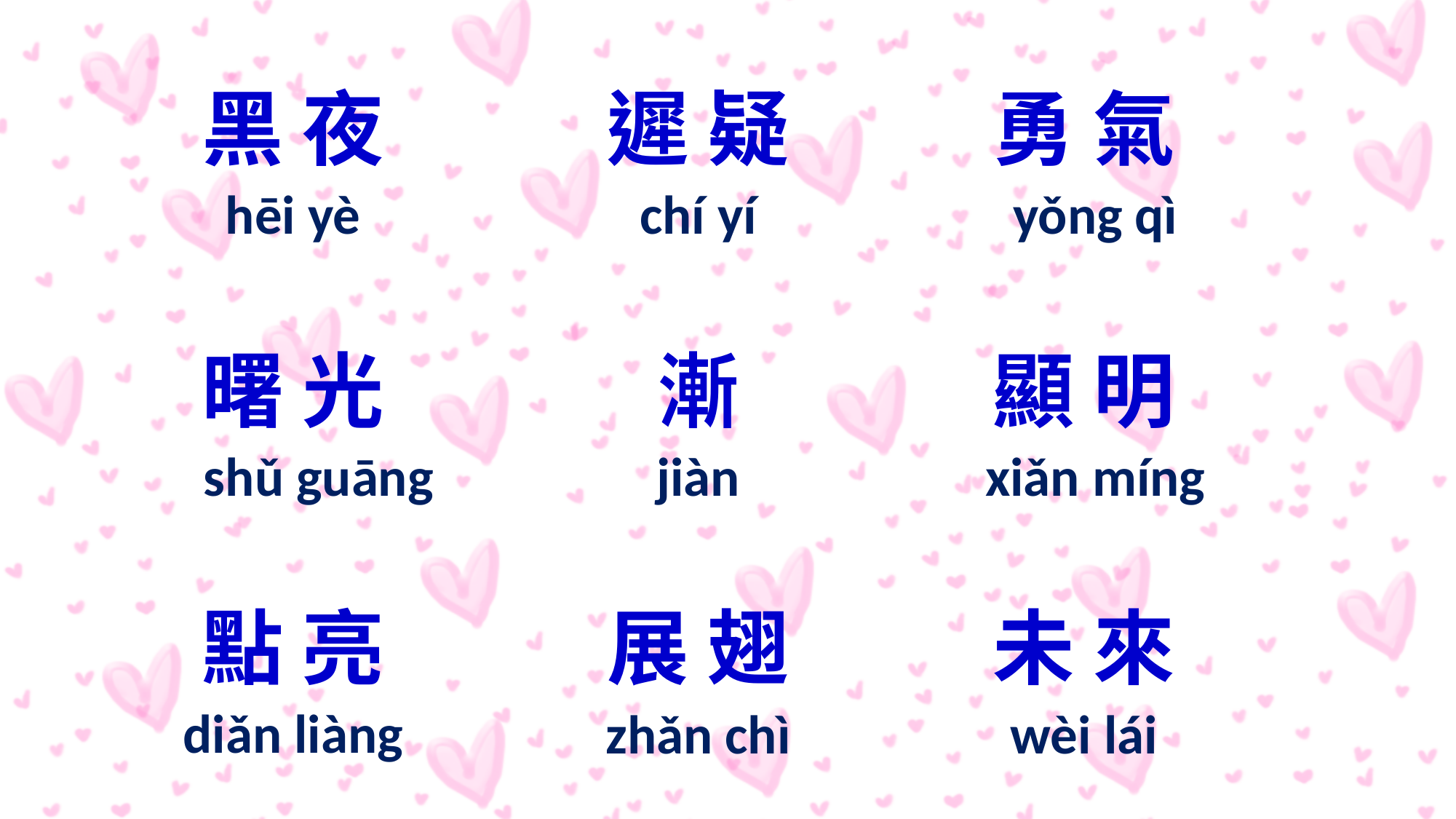

黑 夜
遲 疑
勇 氣
hēi yè
chí yí
yǒng qì
曙 光
漸
顯 明
xiǎn míng
shǔ guāng
jiàn
點 亮
展 翅
未 來
diǎn liàng
zhǎn chì
wèi lái